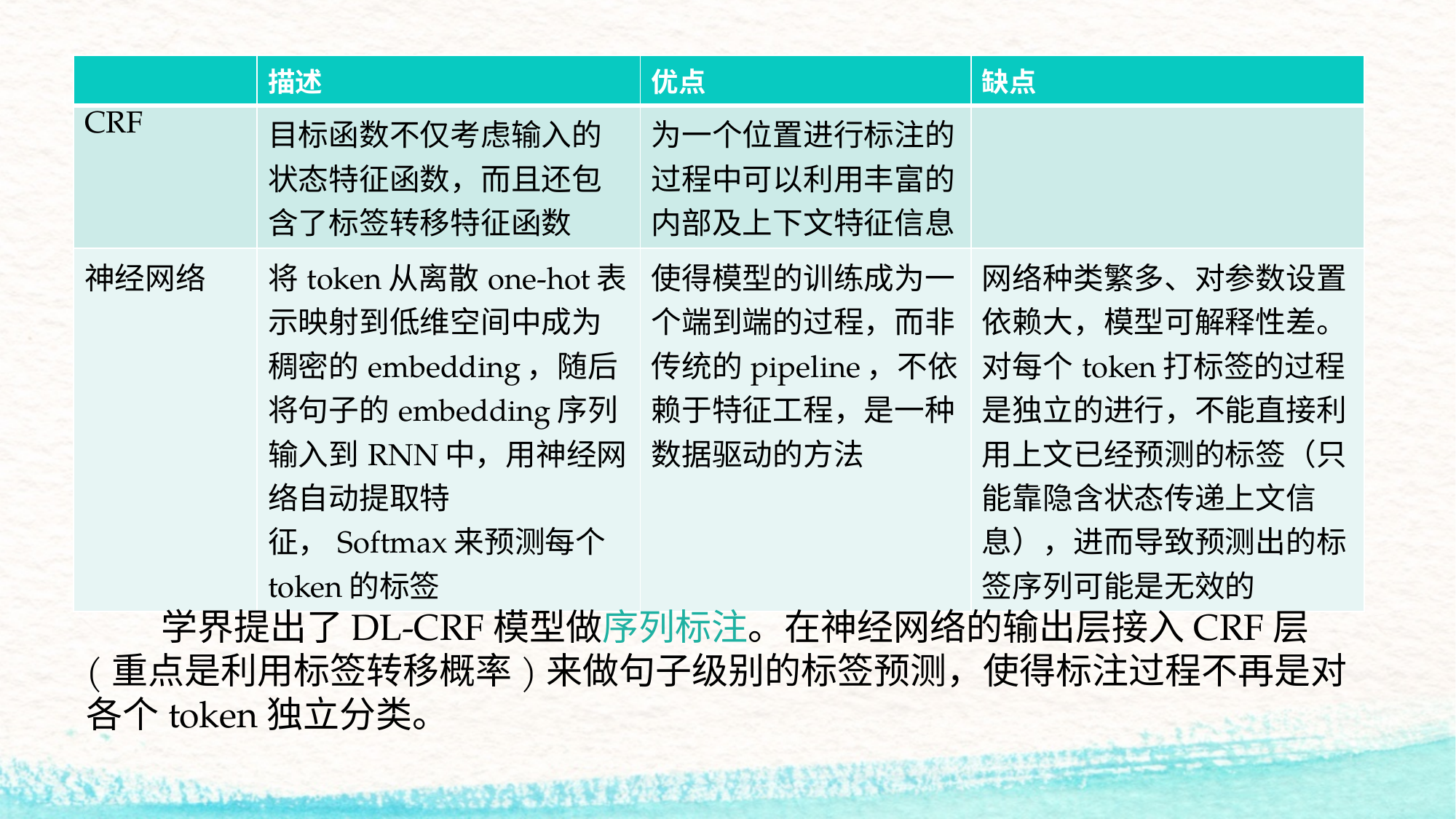

|  | 描述 | 优点 | 缺点 |
| --- | --- | --- | --- |
| CRF | 目标函数不仅考虑输入的状态特征函数，而且还包含了标签转移特征函数 | 为一个位置进行标注的过程中可以利用丰富的内部及上下文特征信息 |  |
| 神经网络 | 将token从离散one-hot表示映射到低维空间中成为稠密的embedding，随后将句子的embedding序列输入到RNN中，用神经网络自动提取特征，Softmax来预测每个token的标签 | 使得模型的训练成为一个端到端的过程，而非传统的pipeline，不依赖于特征工程，是一种数据驱动的方法 | 网络种类繁多、对参数设置依赖大，模型可解释性差。对每个token打标签的过程是独立的进行，不能直接利用上文已经预测的标签（只能靠隐含状态传递上文信息），进而导致预测出的标签序列可能是无效的 |
        学界提出了DL-CRF模型做序列标注。在神经网络的输出层接入CRF层(重点是利用标签转移概率)来做句子级别的标签预测，使得标注过程不再是对各个token独立分类。